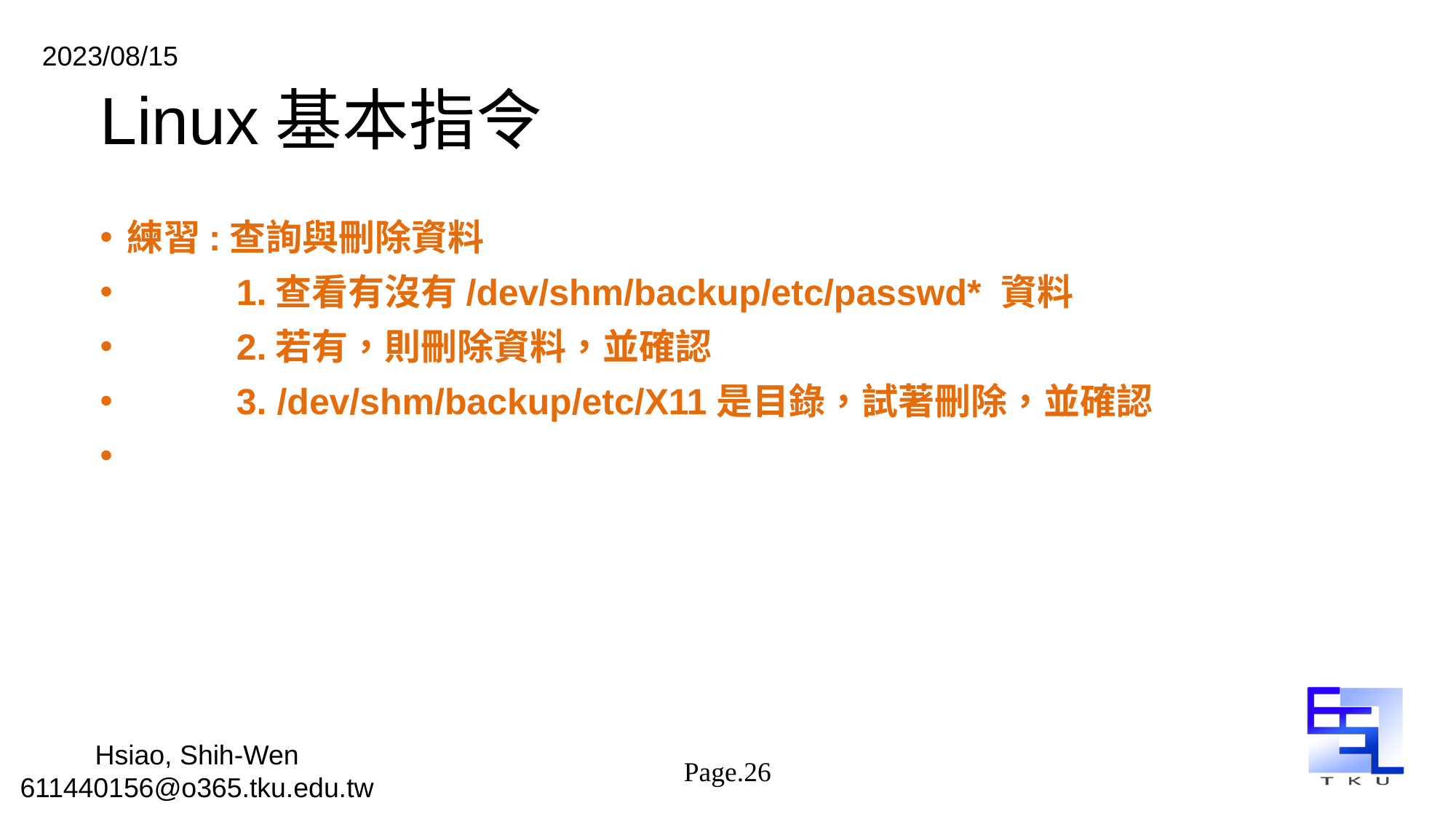

# Linux基本指令
練習:查詢與刪除資料
	1.查看有沒有/dev/shm/backup/etc/passwd* 資料
	2.若有，則刪除資料，並確認
	3. /dev/shm/backup/etc/X11是目錄，試著刪除，並確認